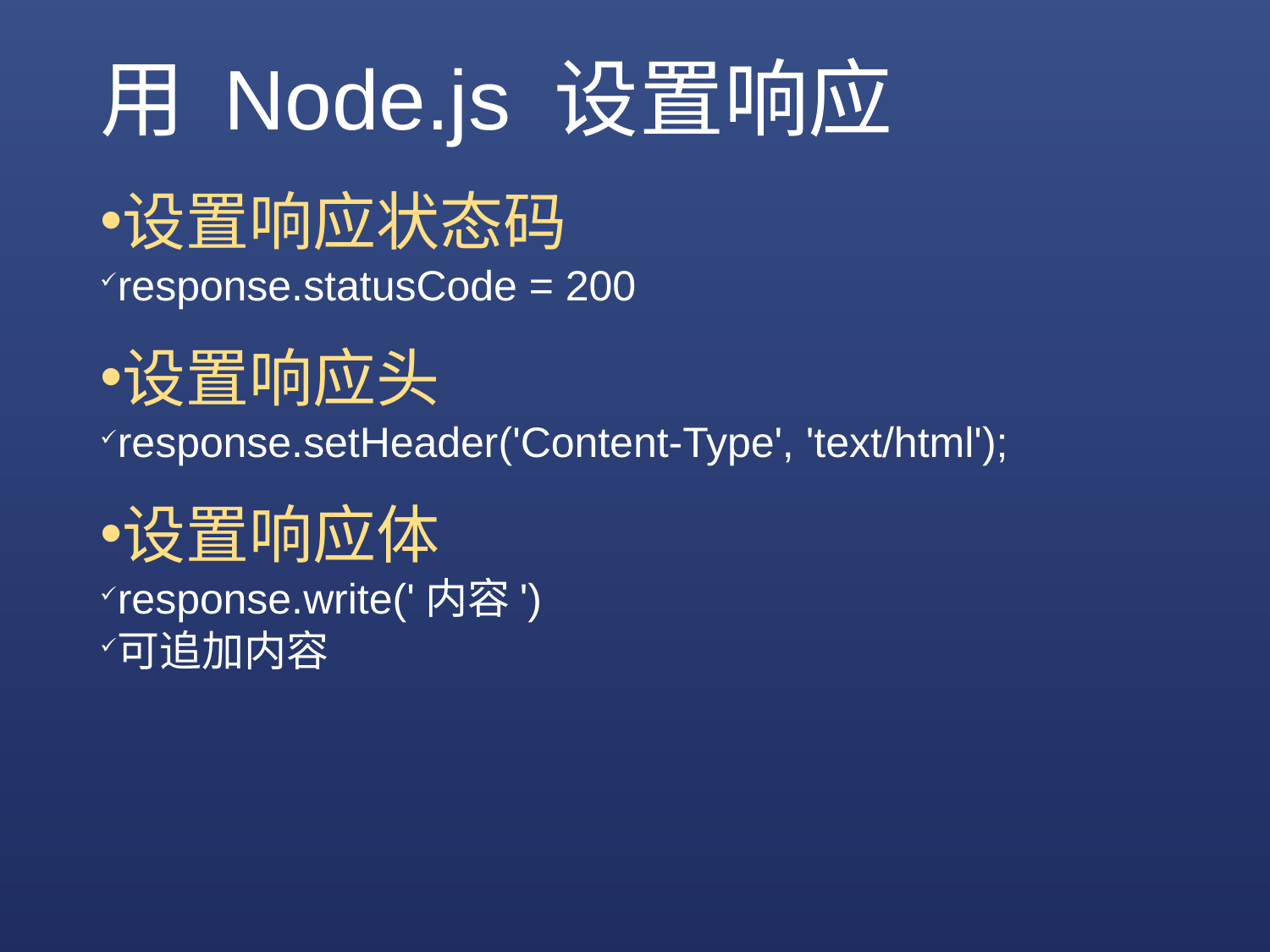

# 用 Node.js 设置响应
设置响应状态码
response.statusCode = 200
设置响应头
response.setHeader('Content-Type', 'text/html');
设置响应体
response.write('内容')
可追加内容